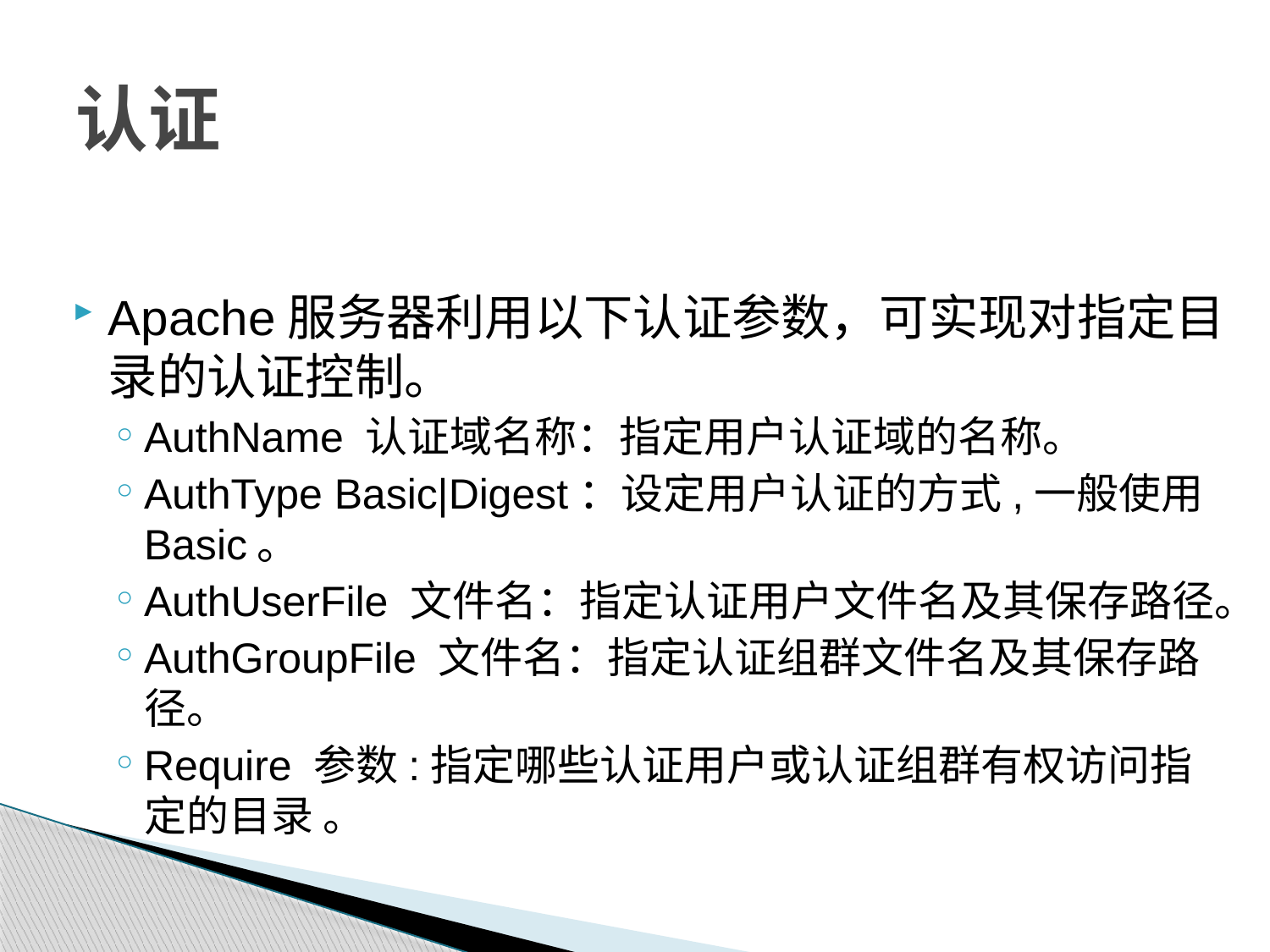

# 认证
Apache服务器利用以下认证参数，可实现对指定目录的认证控制。
AuthName 认证域名称：指定用户认证域的名称。
AuthType Basic|Digest：设定用户认证的方式,一般使用Basic。
AuthUserFile 文件名：指定认证用户文件名及其保存路径。
AuthGroupFile 文件名：指定认证组群文件名及其保存路径。
Require 参数:指定哪些认证用户或认证组群有权访问指定的目录 。